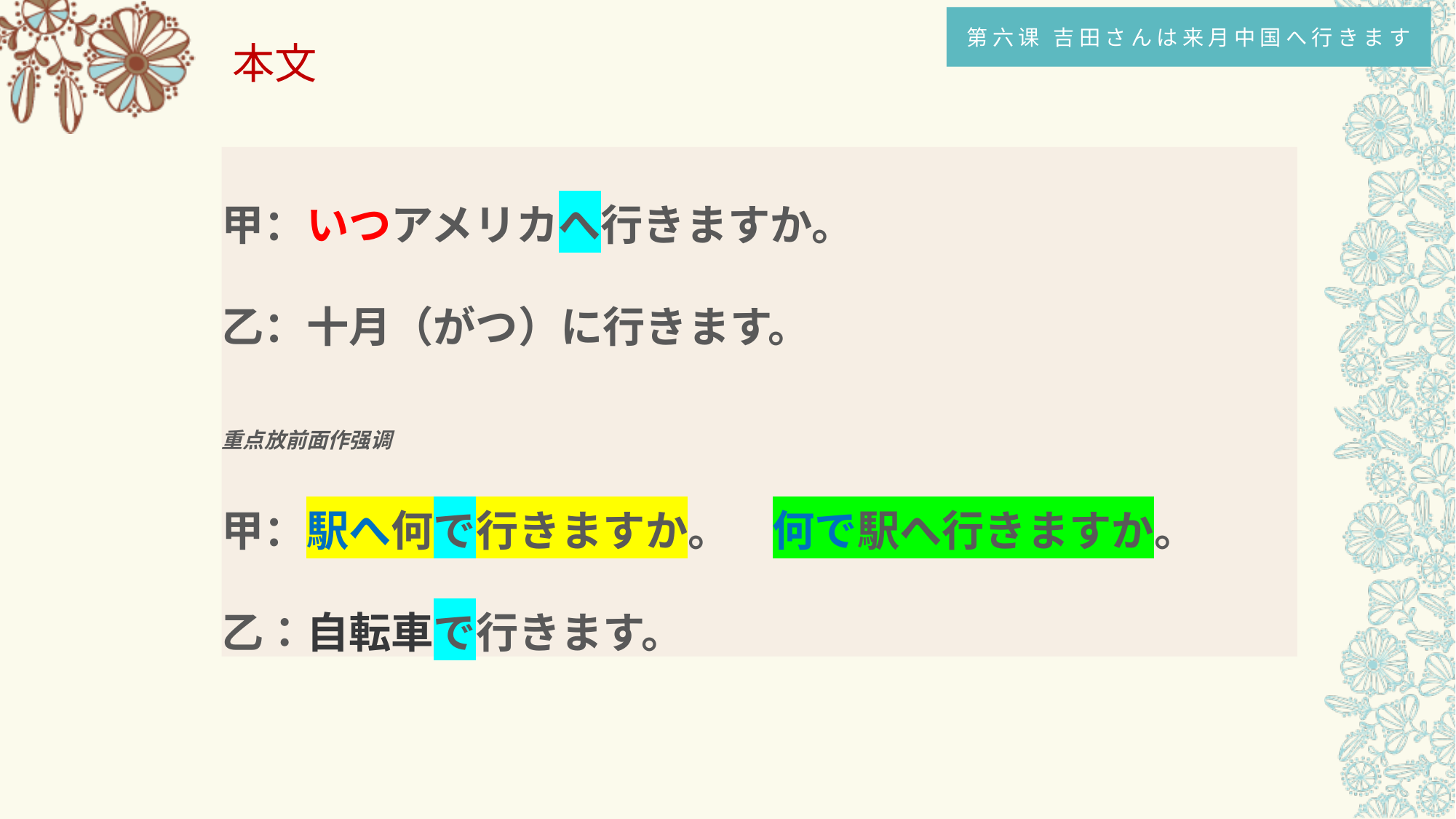

第六课 吉田さんは来月中国へ行きます
本文
甲：いつアメリカへ行きますか。
乙：十月（がつ）に行きます。

重点放前面作强调
甲：駅へ何で行きますか。　何で駅へ行きますか。
乙：自転車で行きます。